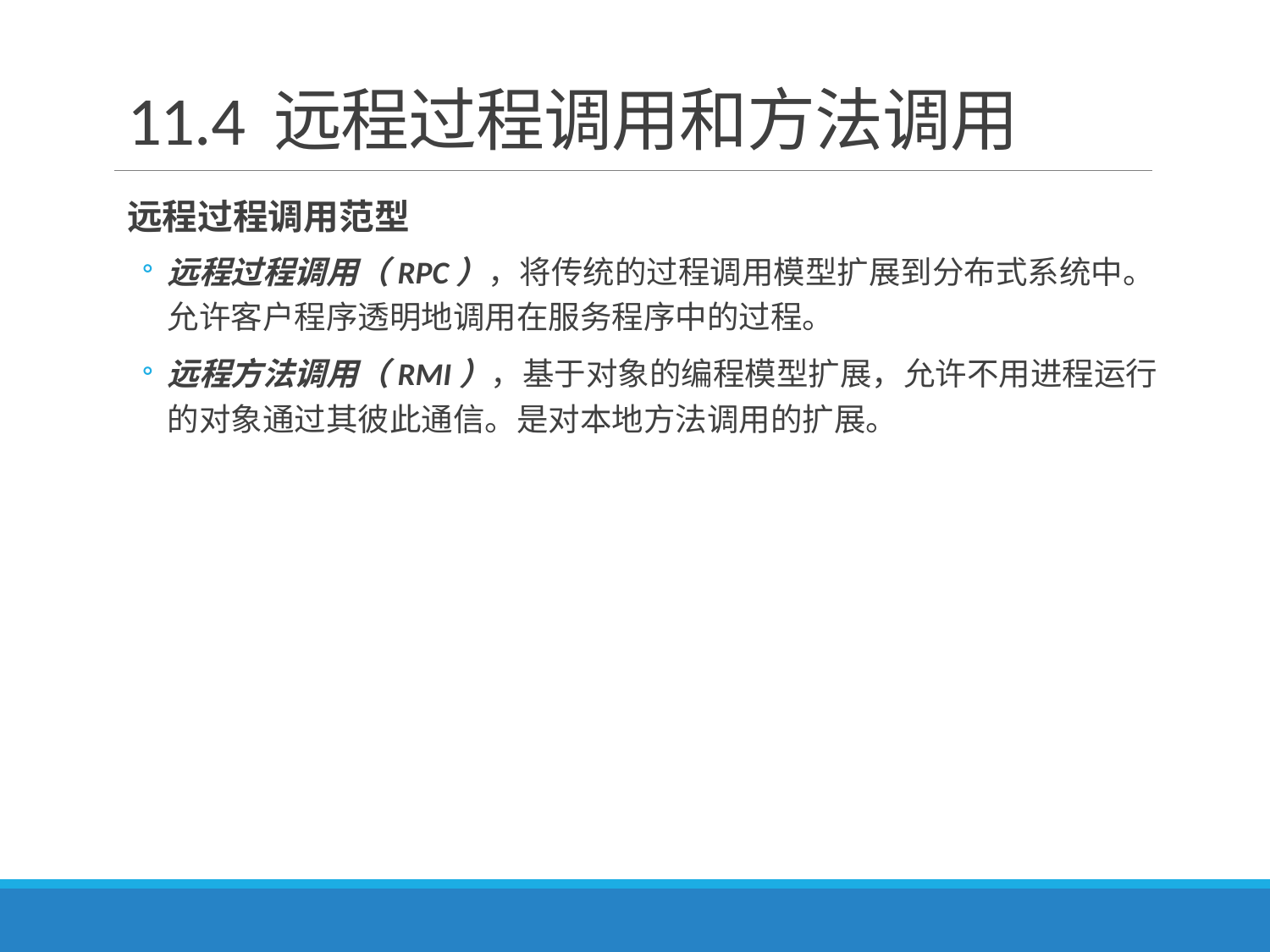

# 11.4 远程过程调用和方法调用
远程过程调用范型
远程过程调用（RPC），将传统的过程调用模型扩展到分布式系统中。允许客户程序透明地调用在服务程序中的过程。
远程方法调用（RMI），基于对象的编程模型扩展，允许不用进程运行的对象通过其彼此通信。是对本地方法调用的扩展。
43